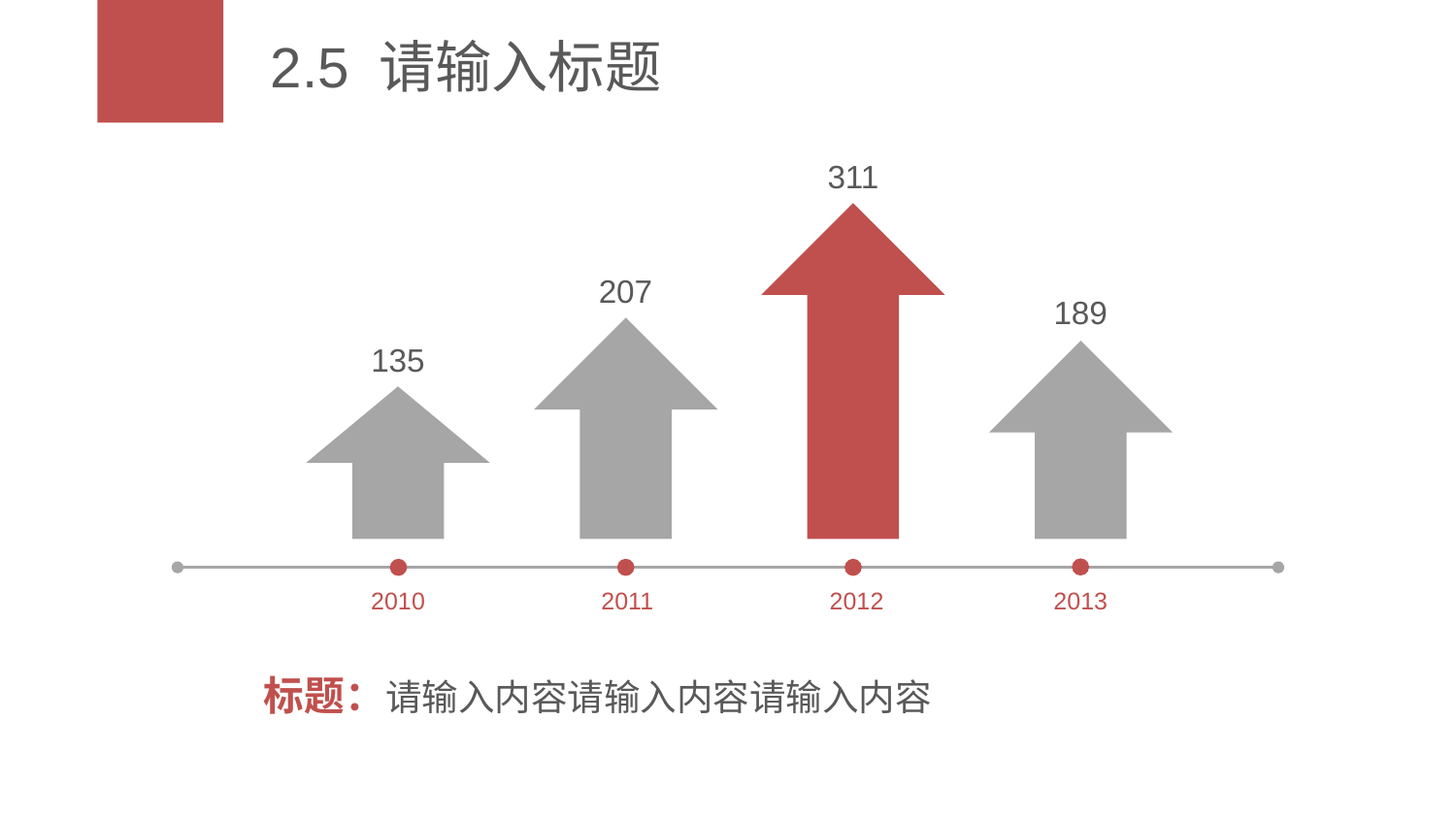

# 2.5 请输入标题
311
207

189
135

2010
2011
2012
2013
标题：请输入内容请输入内容请输入内容